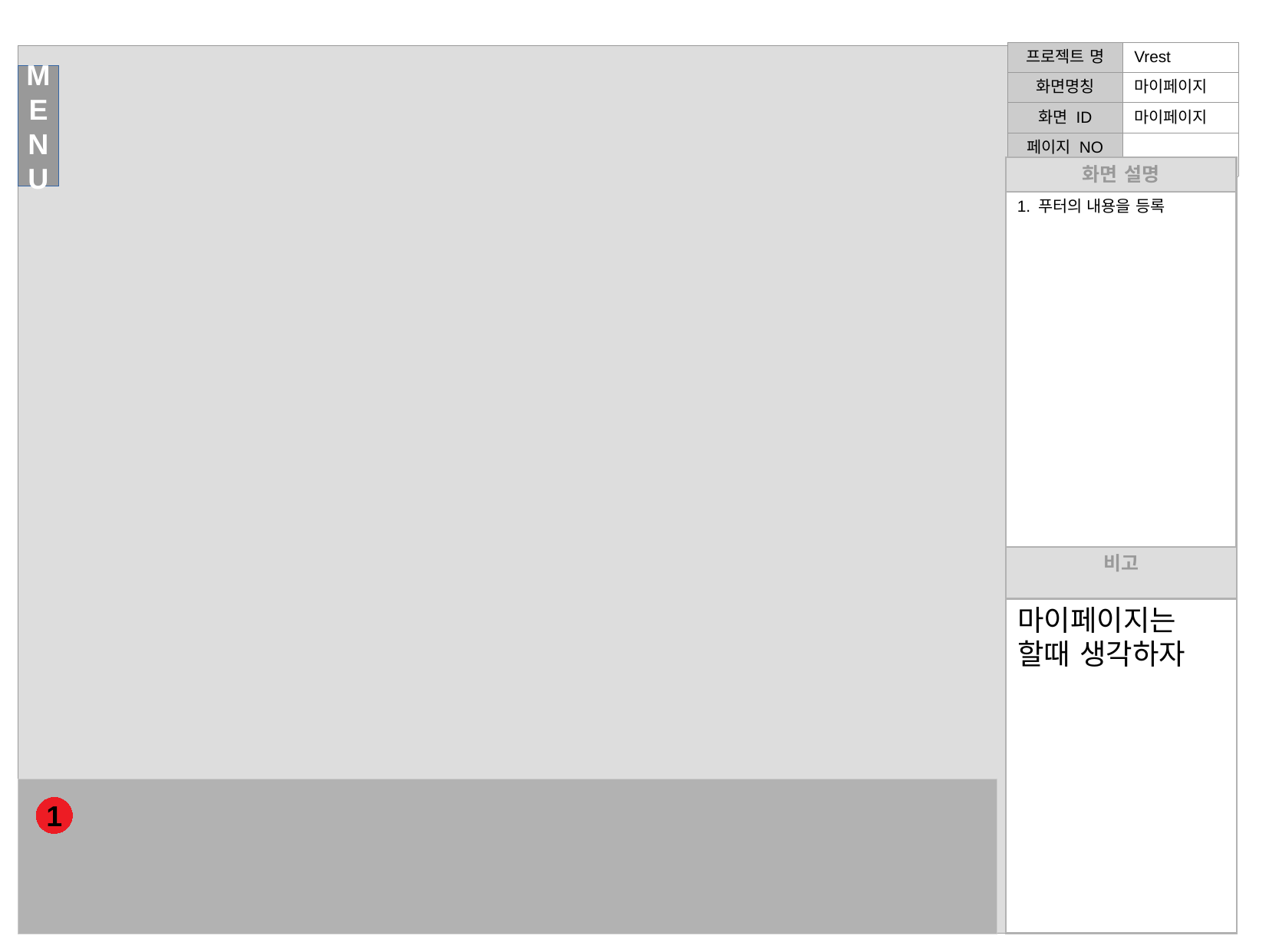

| 프로젝트 명 | Vrest |
| --- | --- |
| 화면명칭 | 마이페이지 |
| 화면 ID | 마이페이지 |
| 페이지 NO |  |

M
E
N
U
| 화면 설명 |
| --- |
| 1. 푸터의 내용을 등록 |
|  |
| 비고 |
| --- |
| 마이페이지는 할때 생각하자 |

1